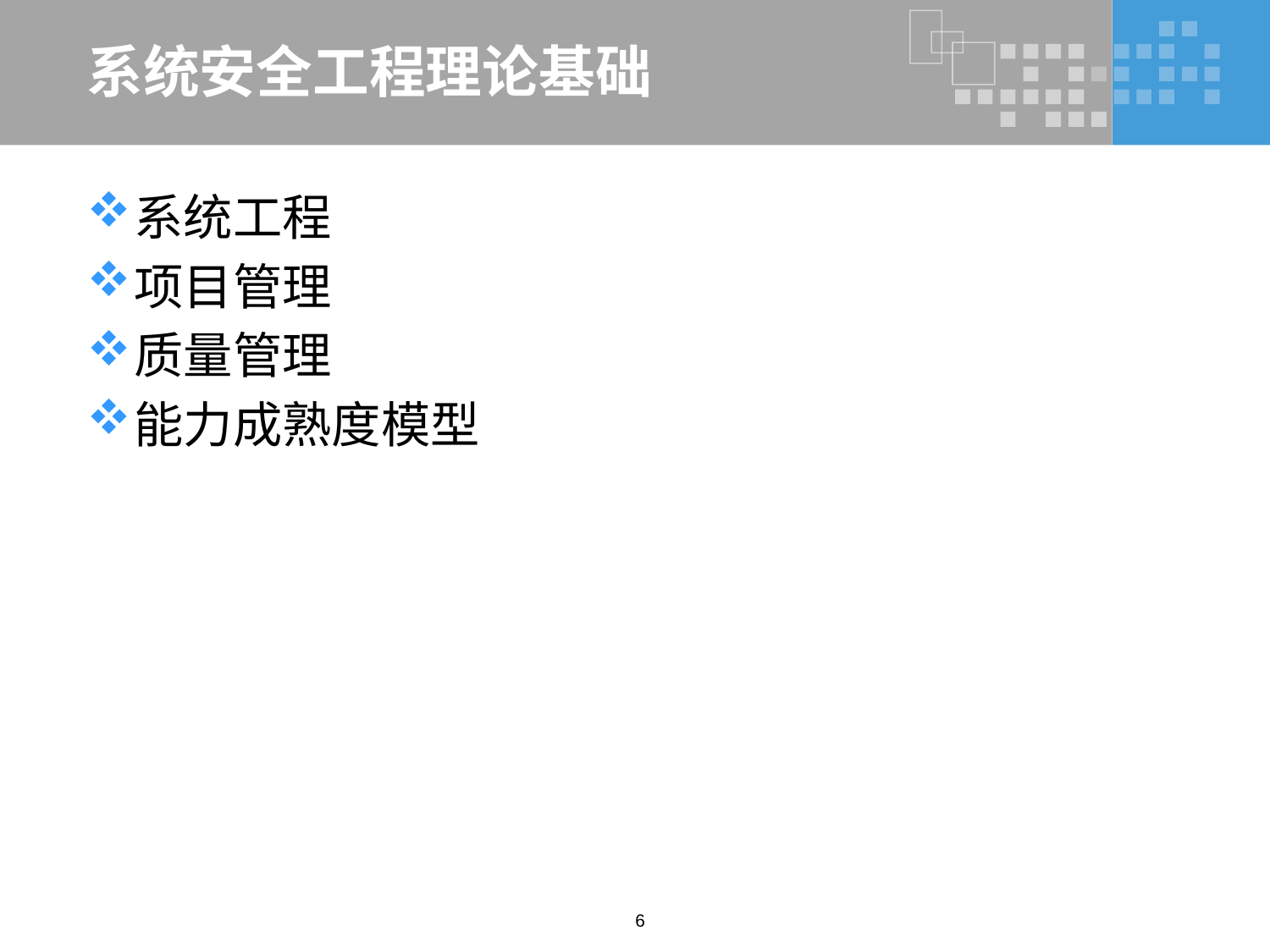

# 系统安全工程理论基础
系统工程
项目管理
质量管理
能力成熟度模型
6